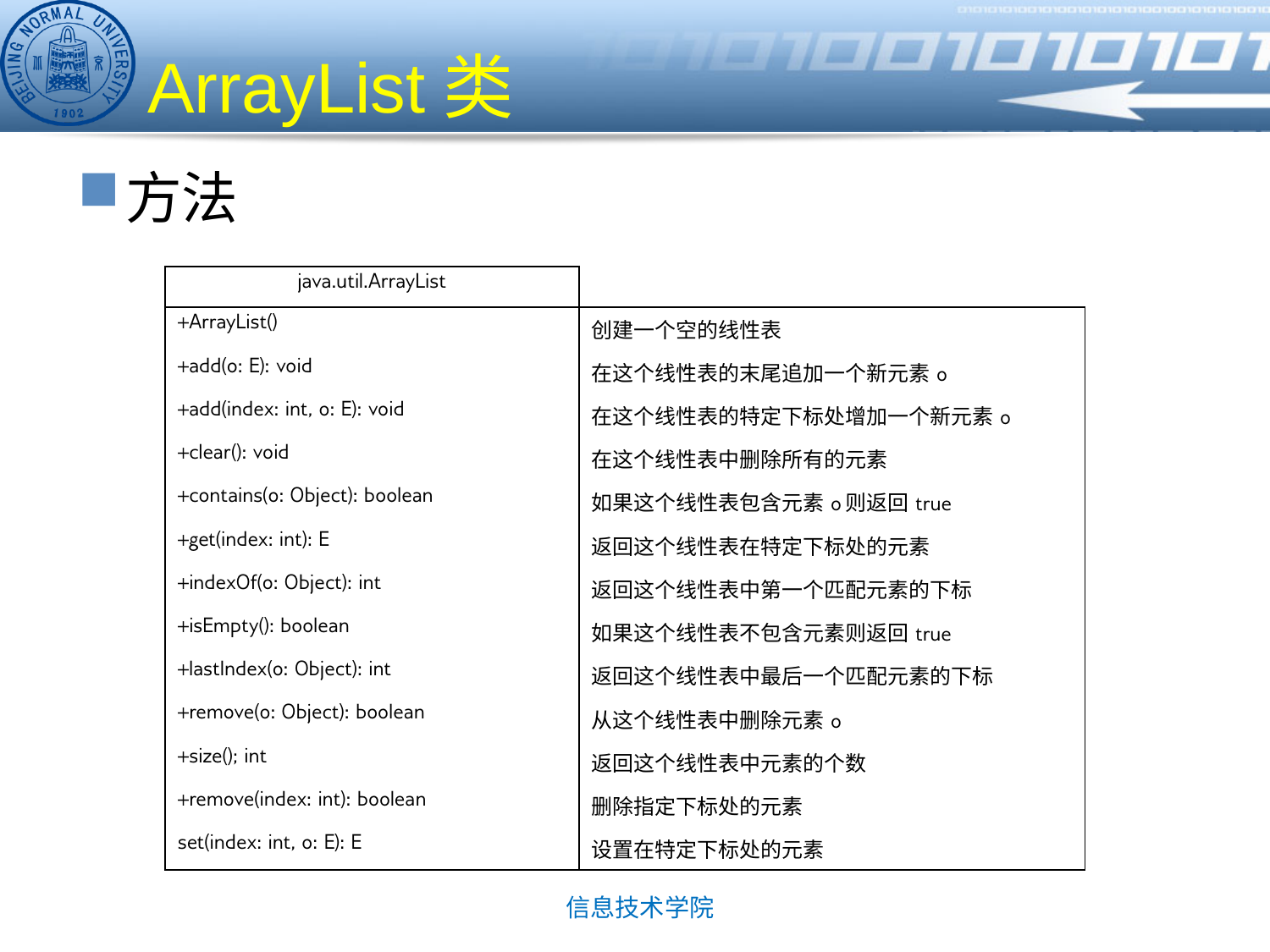

# ArrayList类
方法
| java.util.ArrayList |  |
| --- | --- |
| +ArrayList() | 创建一个空的线性表 |
| +add(o: E): void | 在这个线性表的末尾追加一个新元素o |
| +add(index: int, o: E): void | 在这个线性表的特定下标处增加一个新元素o |
| +clear(): void | 在这个线性表中删除所有的元素 |
| +contains(o: Object): boolean | 如果这个线性表包含元素o则返回true |
| +get(index: int): E | 返回这个线性表在特定下标处的元素 |
| +indexOf(o: Object): int | 返回这个线性表中第一个匹配元素的下标 |
| +isEmpty(): boolean | 如果这个线性表不包含元素则返回true |
| +lastIndex(o: Object): int | 返回这个线性表中最后一个匹配元素的下标 |
| +remove(o: Object): boolean | 从这个线性表中删除元素o |
| +size(); int | 返回这个线性表中元素的个数 |
| +remove(index: int): boolean | 删除指定下标处的元素 |
| set(index: int, o: E): E | 设置在特定下标处的元素 |
23